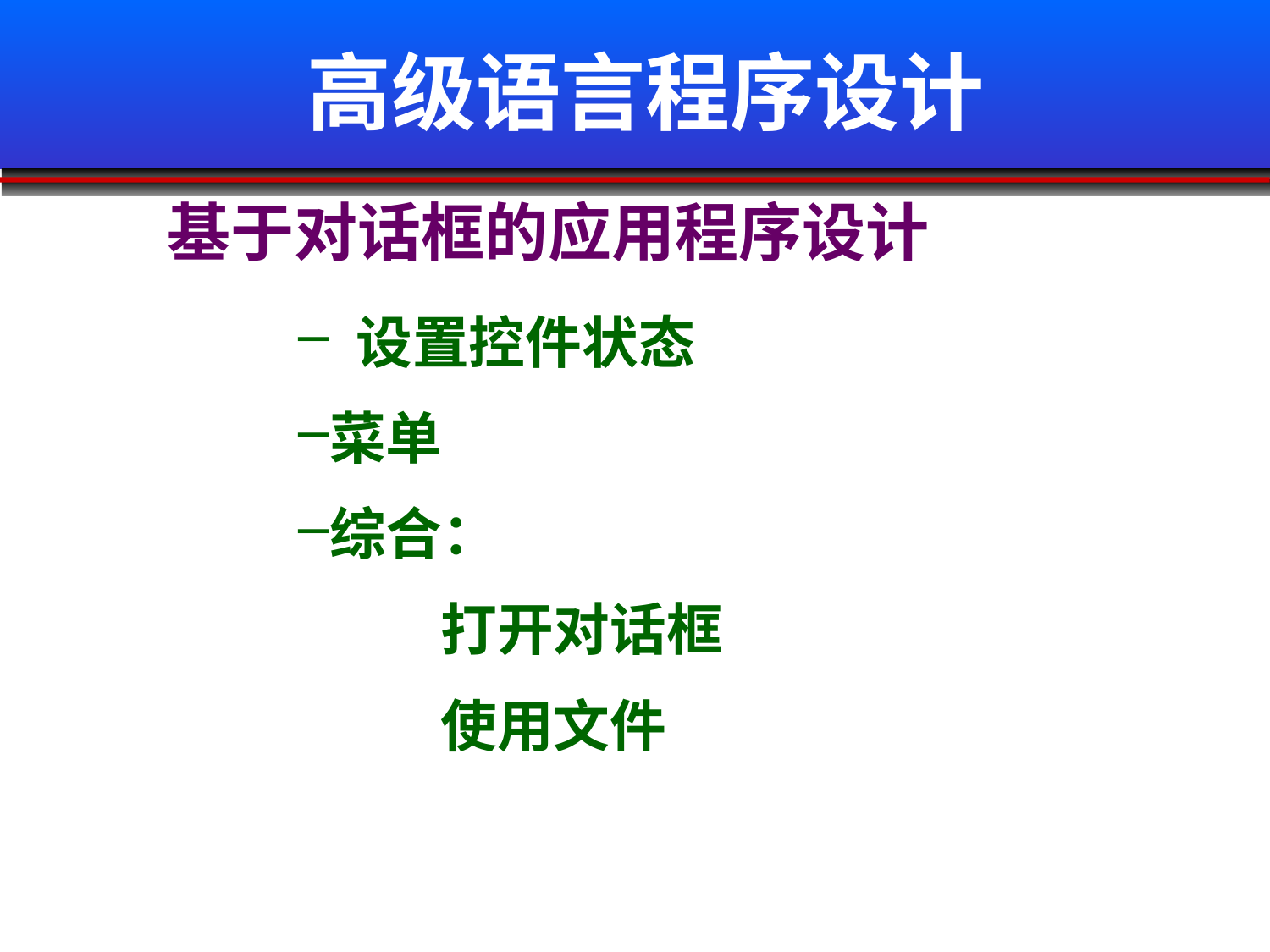

# 高级语言程序设计
基于对话框的应用程序设计
 设置控件状态
菜单
综合：
          打开对话框
          使用文件